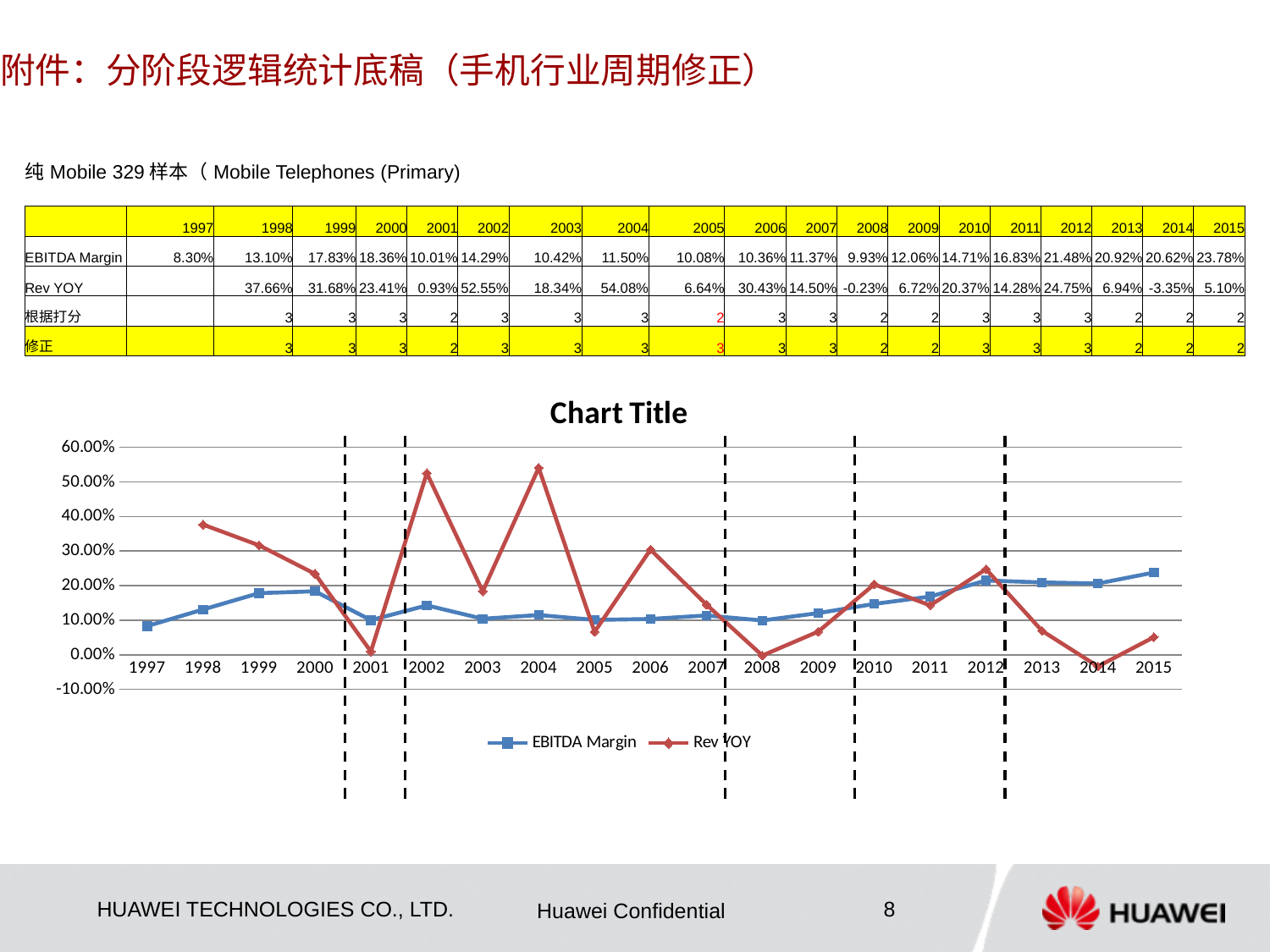

附件：分阶段逻辑统计底稿（手机行业周期修正）
| 纯Mobile 329样本（Mobile Telephones (Primary) |  |  |
| --- | --- | --- |
|  | 1997 | 1998 | 1999 | 2000 | 2001 | 2002 | 2003 | 2004 | 2005 | 2006 | 2007 | 2008 | 2009 | 2010 | 2011 | 2012 | 2013 | 2014 | 2015 |
| --- | --- | --- | --- | --- | --- | --- | --- | --- | --- | --- | --- | --- | --- | --- | --- | --- | --- | --- | --- |
| EBITDA Margin | 8.30% | 13.10% | 17.83% | 18.36% | 10.01% | 14.29% | 10.42% | 11.50% | 10.08% | 10.36% | 11.37% | 9.93% | 12.06% | 14.71% | 16.83% | 21.48% | 20.92% | 20.62% | 23.78% |
| Rev YOY |  | 37.66% | 31.68% | 23.41% | 0.93% | 52.55% | 18.34% | 54.08% | 6.64% | 30.43% | 14.50% | -0.23% | 6.72% | 20.37% | 14.28% | 24.75% | 6.94% | -3.35% | 5.10% |
| 根据打分 |  | 3 | 3 | 3 | 2 | 3 | 3 | 3 | 2 | 3 | 3 | 2 | 2 | 3 | 3 | 3 | 2 | 2 | 2 |
| 修正 |  | 3 | 3 | 3 | 2 | 3 | 3 | 3 | 3 | 3 | 3 | 2 | 2 | 3 | 3 | 3 | 2 | 2 | 2 |

### Chart:

| Category | EBITDA Margin | Rev YOY |
|---|---|---|
| 1997 | 0.08302076994381304 | None |
| 1998 | 0.1310437992073383 | 0.3765587455562102 |
| 1999 | 0.1782827562766634 | 0.3167862474473915 |
| 2000 | 0.18363622472934904 | 0.2341150106054993 |
| 2001 | 0.10007182029352746 | 0.009271245965870367 |
| 2002 | 0.14288913282651064 | 0.5255046261259102 |
| 2003 | 0.10419913990281453 | 0.18338767197028183 |
| 2004 | 0.11502349789862515 | 0.540770124264214 |
| 2005 | 0.10083202010207741 | 0.06637417574723202 |
| 2006 | 0.10361924602971503 | 0.30434263084762353 |
| 2007 | 0.11371319816245665 | 0.1450309786517317 |
| 2008 | 0.09925707303504475 | -0.002262840670612334 |
| 2009 | 0.1205972217587357 | 0.06720758035088341 |
| 2010 | 0.1471105791500011 | 0.20373990800789293 |
| 2011 | 0.16832584667383213 | 0.14284769928121363 |
| 2012 | 0.214836032039945 | 0.24751994548817882 |
| 2013 | 0.20920702272958655 | 0.06935118780201638 |
| 2014 | 0.20616235963370697 | -0.03352398871656971 |
| 2015 | 0.2377951764991416 | 0.05096499548315303 |